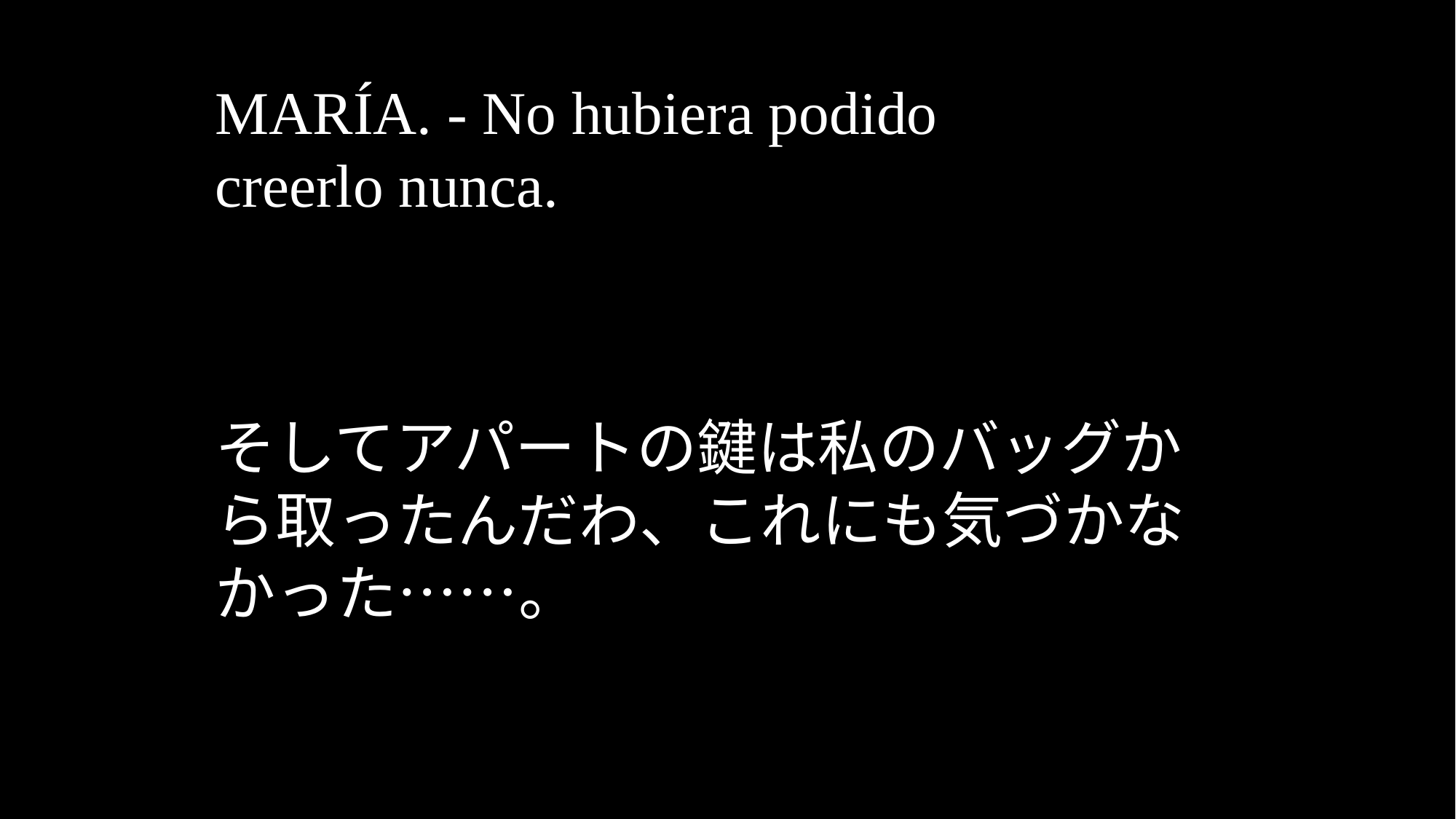

MARÍA. - No hubiera podido creerlo nunca.

そしてアパートの鍵は私のバッグから取ったんだわ、これにも気づかなかった……。